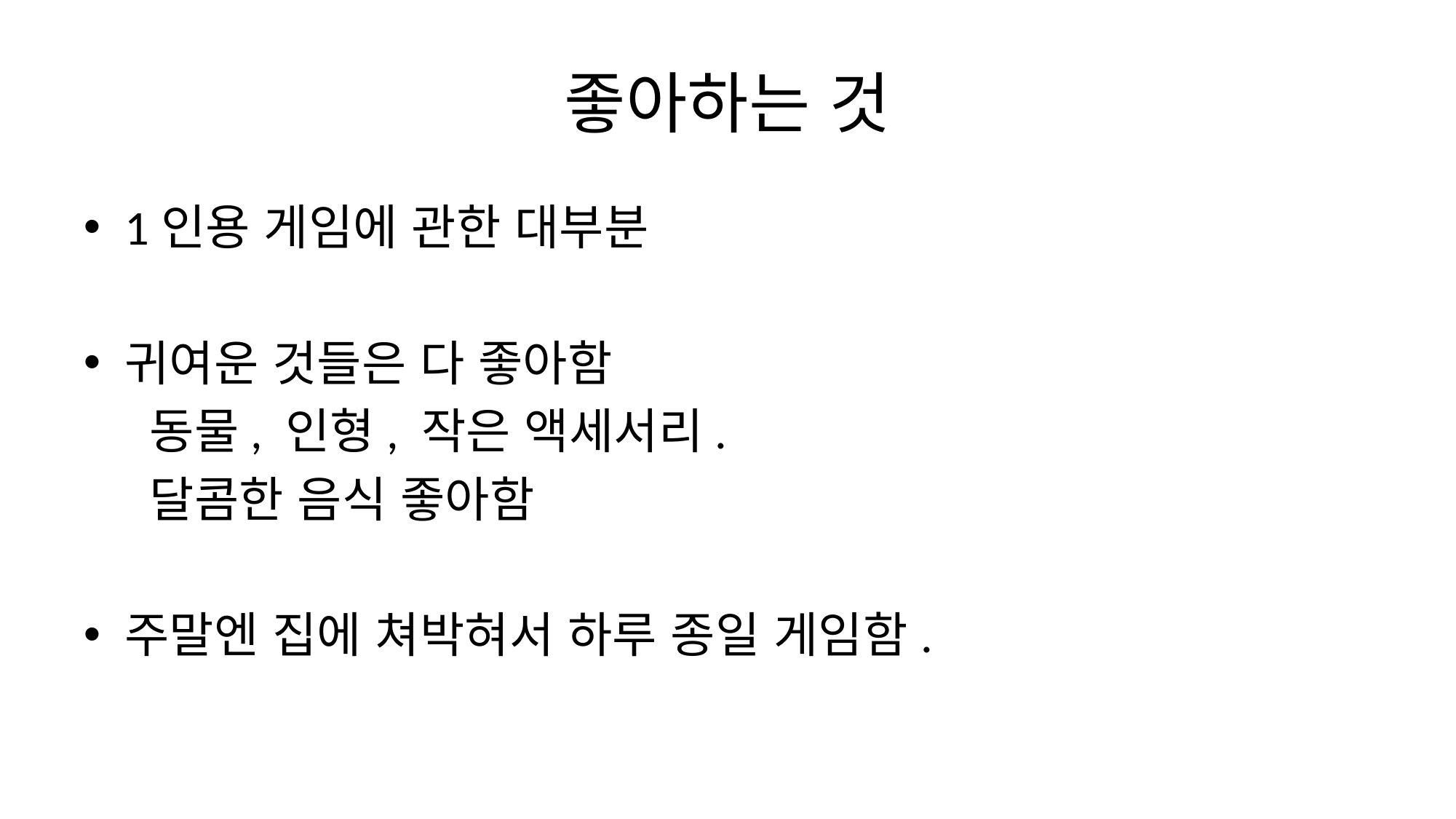

# 좋아하는 것
1인용 게임에 관한 대부분

귀여운 것들은 다 좋아함
    동물, 인형, 작은 액세서리.
    달콤한 음식 좋아함

주말엔 집에 쳐박혀서 하루 종일 게임함.